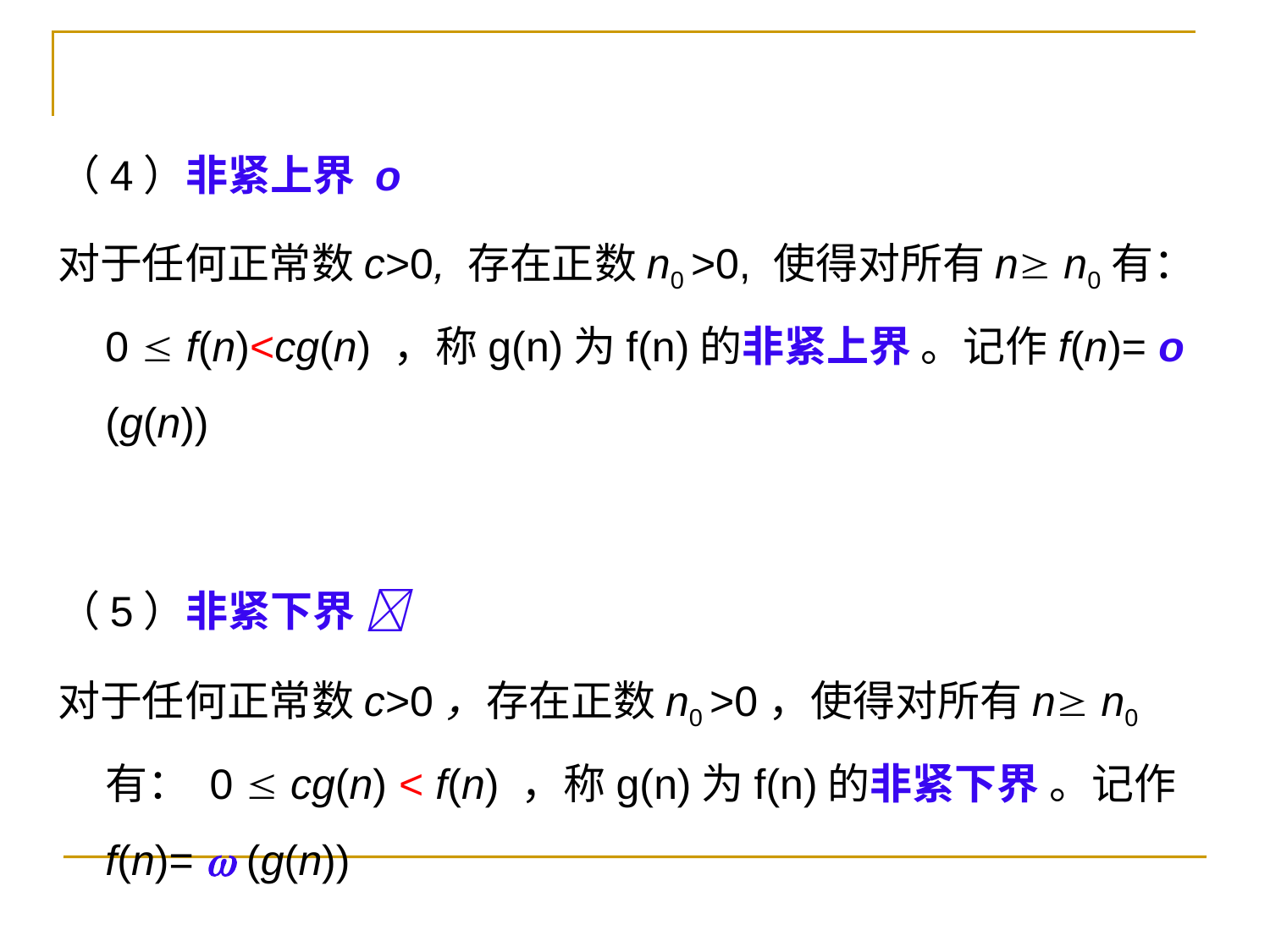

（4）非紧上界 o
对于任何正常数c>0, 存在正数n0 >0, 使得对所有n≥ n0有：0 ≤ f(n)<cg(n) ，称g(n)为f(n)的非紧上界 。记作f(n)= o (g(n))

（5）非紧下界 ω
对于任何正常数c>0，存在正数n0 >0，使得对所有n≥ n0有： 0 ≤ cg(n) < f(n) ，称g(n)为f(n)的非紧下界 。记作f(n)= ω (g(n))